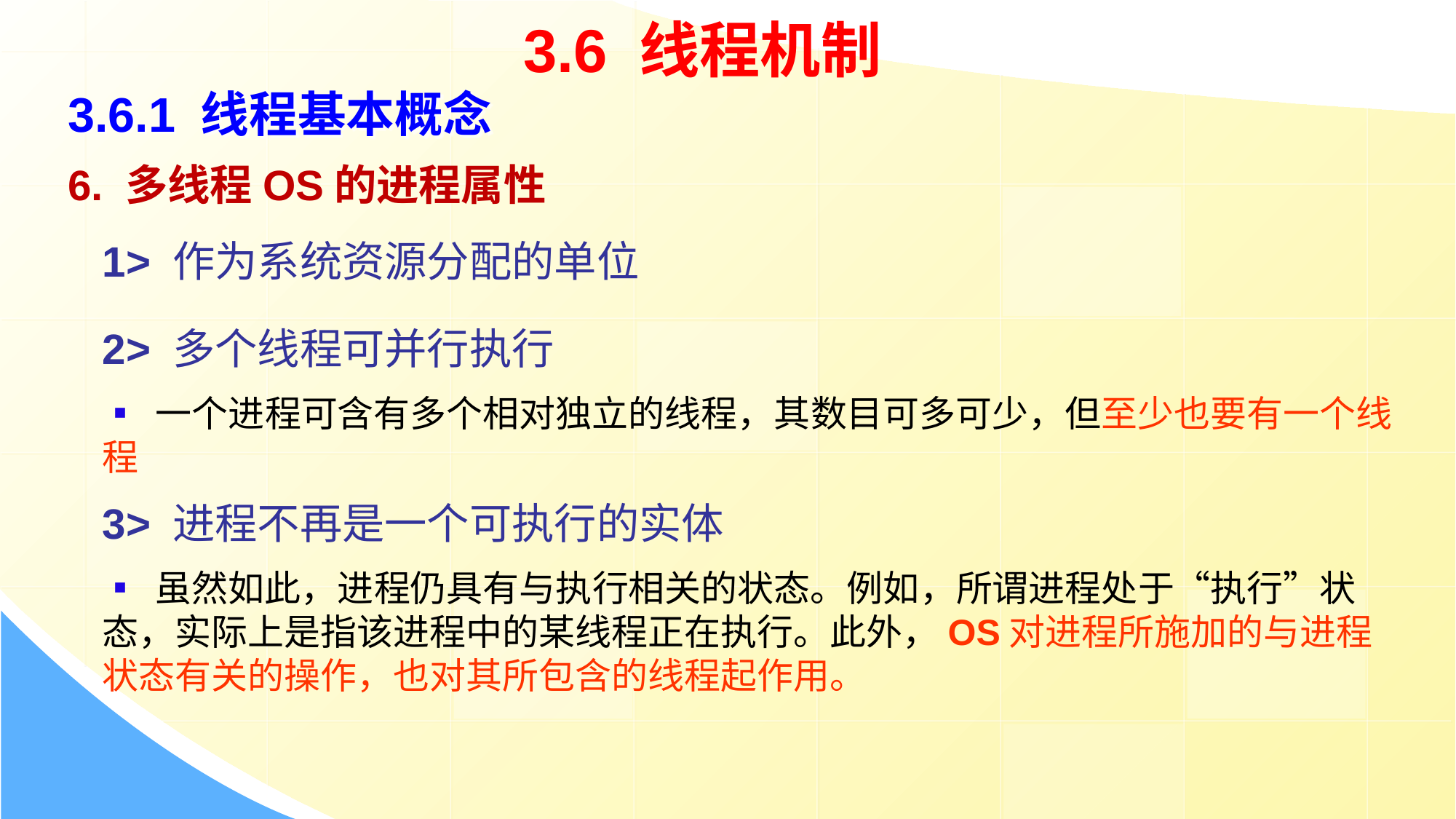

3.6 线程机制
3.6.1 线程基本概念
6. 多线程OS的进程属性
1> 作为系统资源分配的单位
2> 多个线程可并行执行
▪ 一个进程可含有多个相对独立的线程，其数目可多可少，但至少也要有一个线程
3> 进程不再是一个可执行的实体
▪ 虽然如此，进程仍具有与执行相关的状态。例如，所谓进程处于“执行”状态，实际上是指该进程中的某线程正在执行。此外，OS对进程所施加的与进程状态有关的操作，也对其所包含的线程起作用。